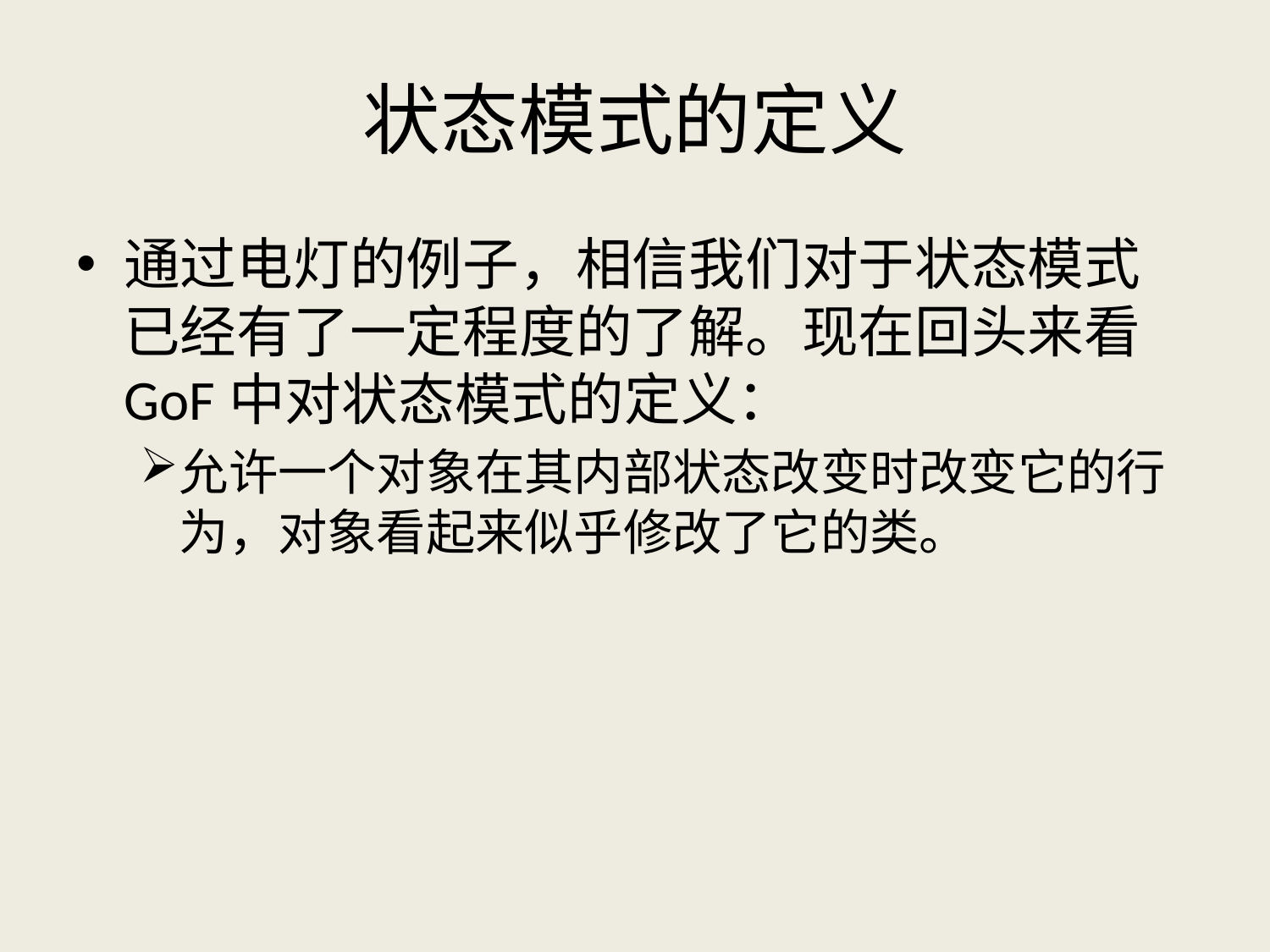

# 状态模式的定义
通过电灯的例子，相信我们对于状态模式已经有了一定程度的了解。现在回头来看GoF中对状态模式的定义：
允许一个对象在其内部状态改变时改变它的行为，对象看起来似乎修改了它的类。